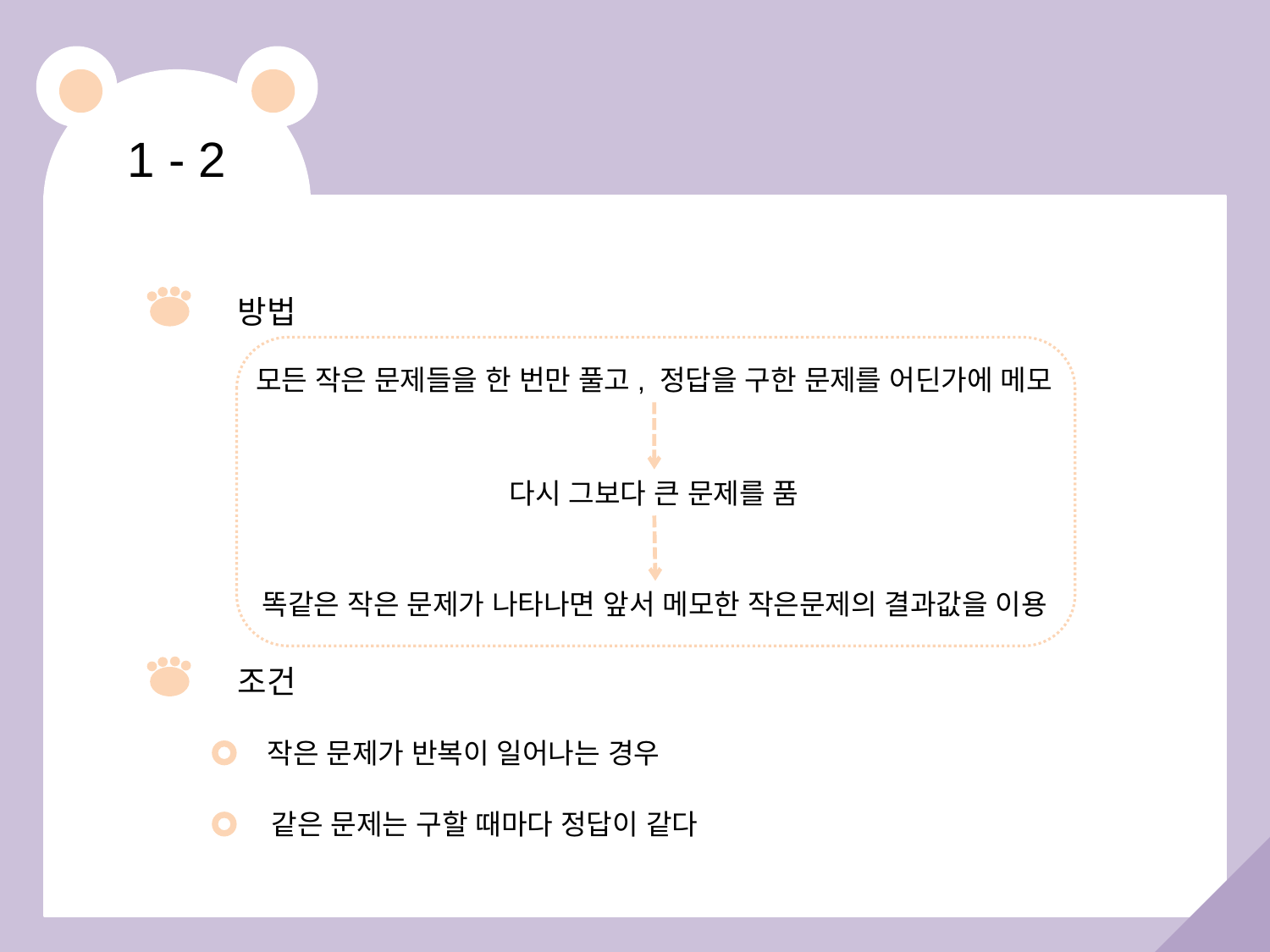

1 - 2

방법

모든 작은 문제들을 한 번만 풀고, 정답을 구한 문제를 어딘가에 메모
다시 그보다 큰 문제를 품
똑같은 작은 문제가 나타나면 앞서 메모한 작은문제의 결과값을 이용
조건

작은 문제가 반복이 일어나는 경우

같은 문제는 구할 때마다 정답이 같다